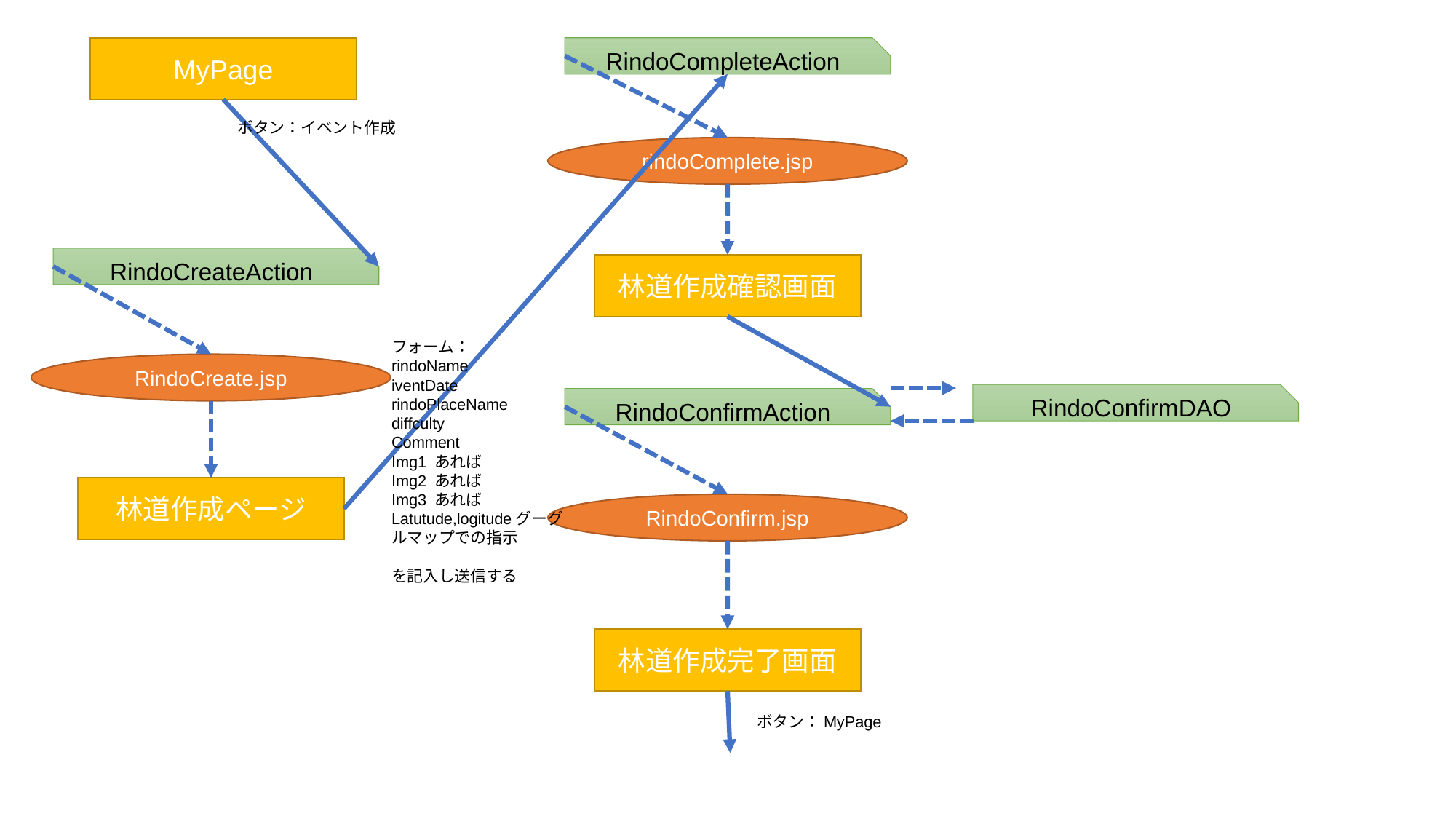

MyPage
RindoCompleteAction
ボタン：イベント作成
rindoComplete.jsp
RindoCreateAction
林道作成確認画面
フォーム：
rindoName
iventDate
rindoPlaceName
diffculty
Comment
Img1 あれば
Img2 あれば
Img3 あれば
Latutude,logitudeグーグルマップでの指示

を記入し送信する

RindoCreate.jsp
RindoConfirmDAO
RindoConfirmAction
林道作成ページ
RindoConfirm.jsp
林道作成完了画面
ボタン：MyPage